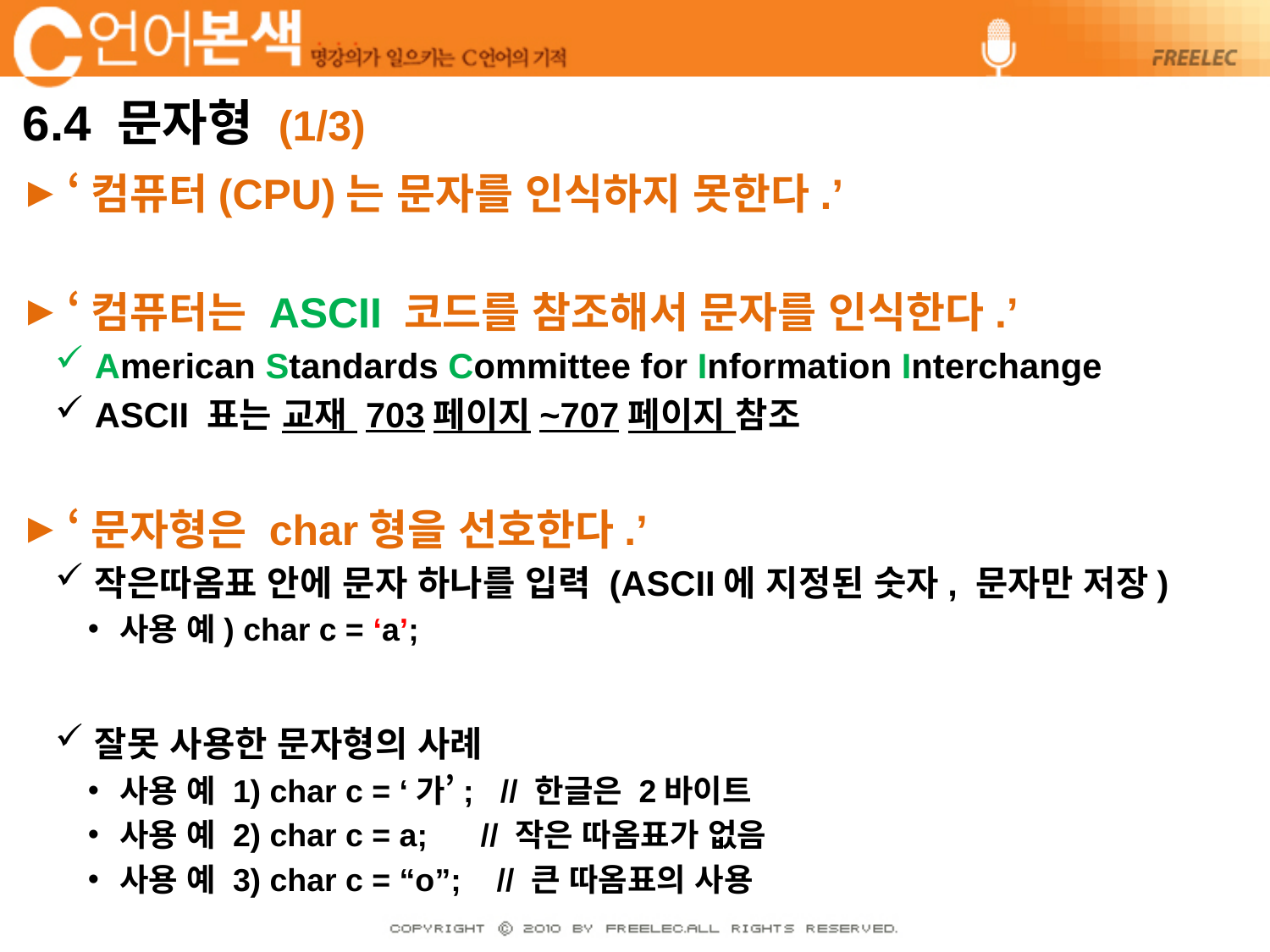

# 6.4 문자형 (1/3)
‘컴퓨터(CPU)는 문자를 인식하지 못한다.’

‘컴퓨터는 ASCII 코드를 참조해서 문자를 인식한다.’
American Standards Committee for Information Interchange
ASCII 표는 교재 703페이지~707페이지 참조

‘문자형은 char형을 선호한다.’
작은따옴표 안에 문자 하나를 입력 (ASCII에 지정된 숫자, 문자만 저장)
사용 예) char c = ‘a’;

잘못 사용한 문자형의 사례
사용 예 1) char c = ‘가’;   // 한글은 2바이트
사용 예 2) char c = a;      // 작은 따옴표가 없음
사용 예 3) char c = “o”;    // 큰 따옴표의 사용